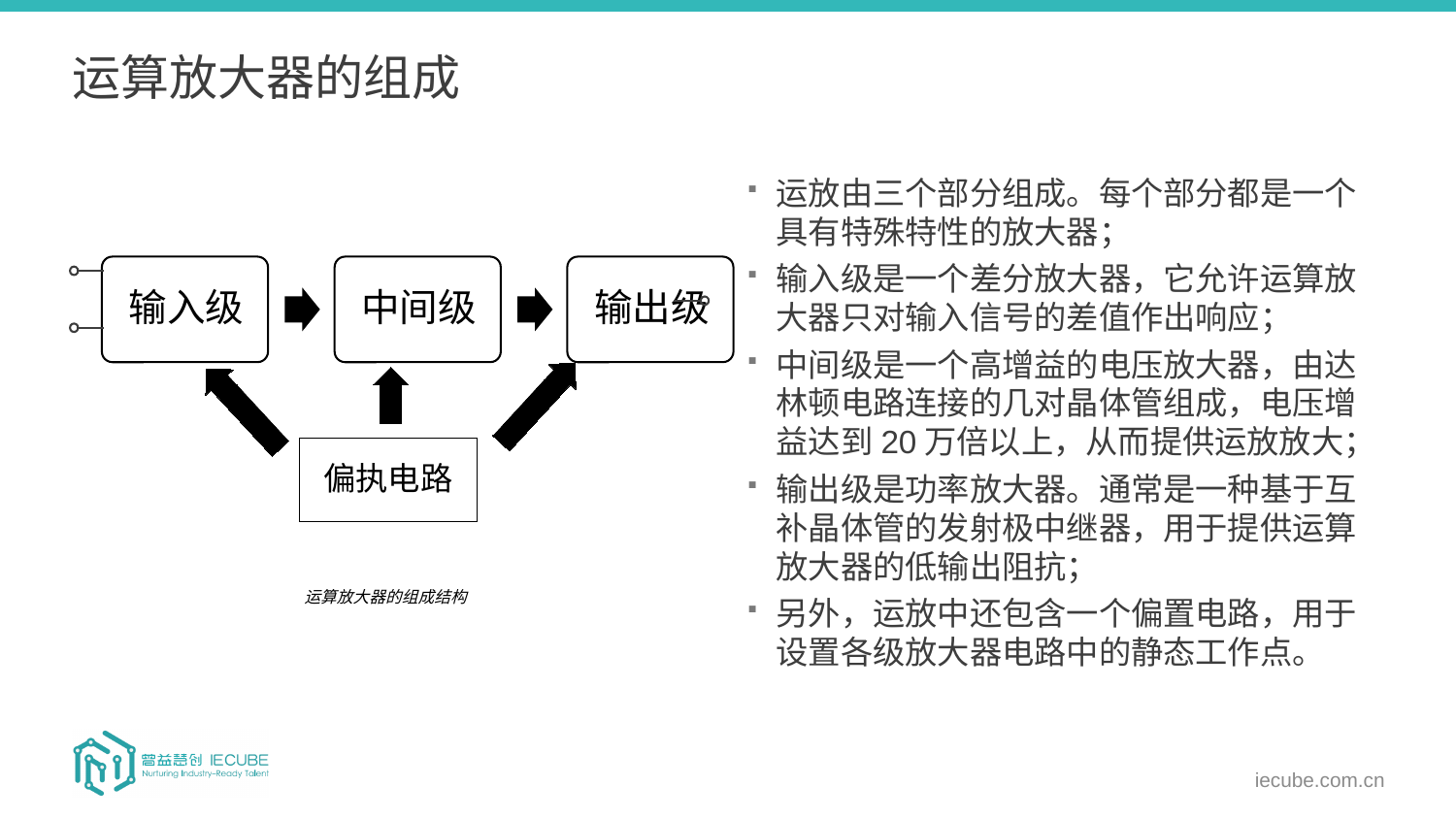

# 运算放大器的组成
运放由三个部分组成。每个部分都是一个具有特殊特性的放大器；
输入级是一个差分放大器，它允许运算放大器只对输入信号的差值作出响应；
中间级是一个高增益的电压放大器，由达林顿电路连接的几对晶体管组成，电压增益达到20万倍以上，从而提供运放放大；
输出级是功率放大器。通常是一种基于互补晶体管的发射极中继器，用于提供运算放大器的低输出阻抗；
另外，运放中还包含一个偏置电路，用于设置各级放大器电路中的静态工作点。
输入级

中间级

输出级

偏执电路

运算放大器的组成结构